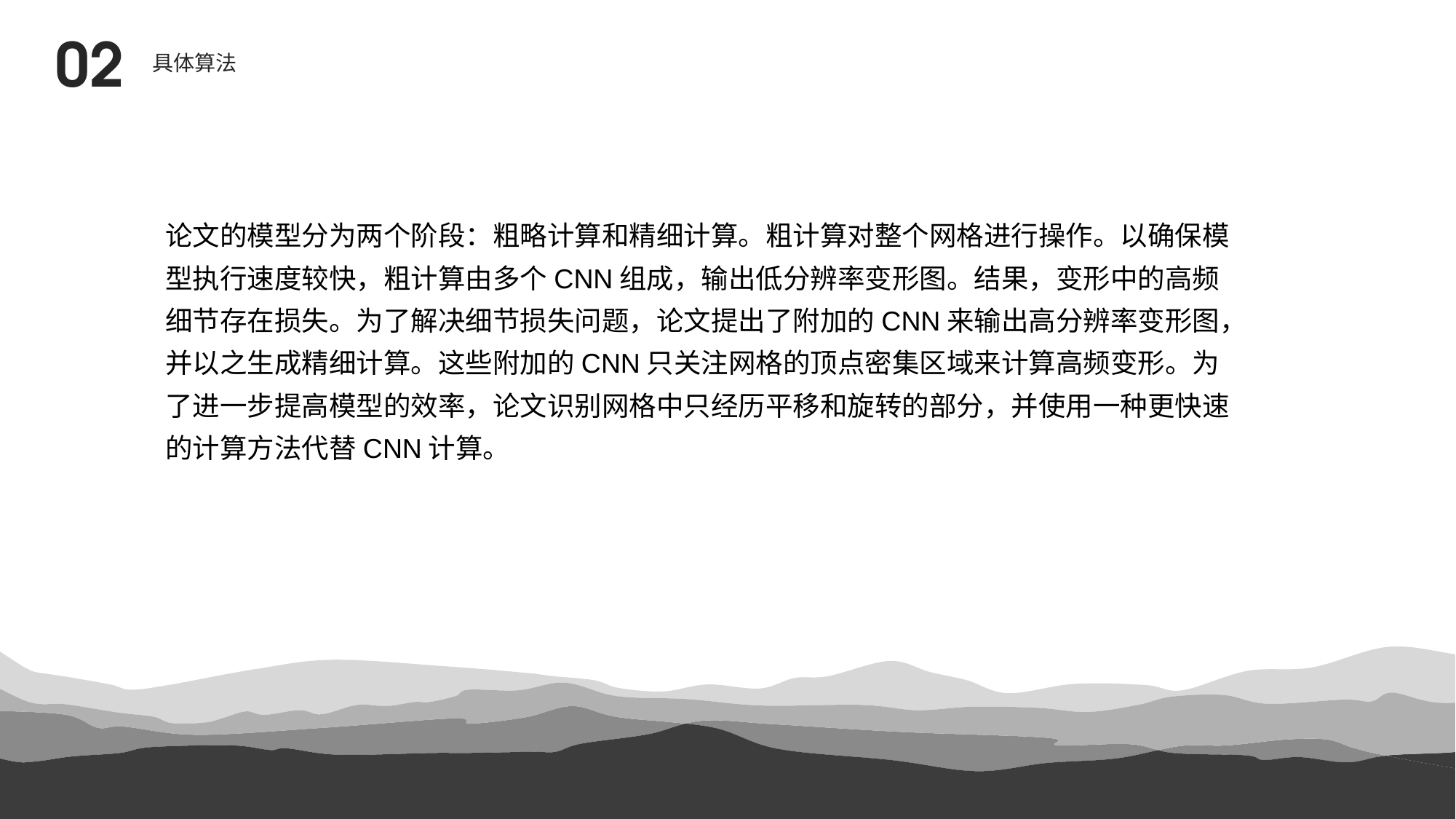

02
具体算法
论文的模型分为两个阶段：粗略计算和精细计算。粗计算对整个网格进行操作。以确保模型执行速度较快，粗计算由多个CNN组成，输出低分辨率变形图。结果，变形中的高频细节存在损失。为了解决细节损失问题，论文提出了附加的CNN来输出高分辨率变形图，并以之生成精细计算。这些附加的CNN只关注网格的顶点密集区域来计算高频变形。为了进一步提高模型的效率，论文识别网格中只经历平移和旋转的部分，并使用一种更快速的计算方法代替CNN计算。